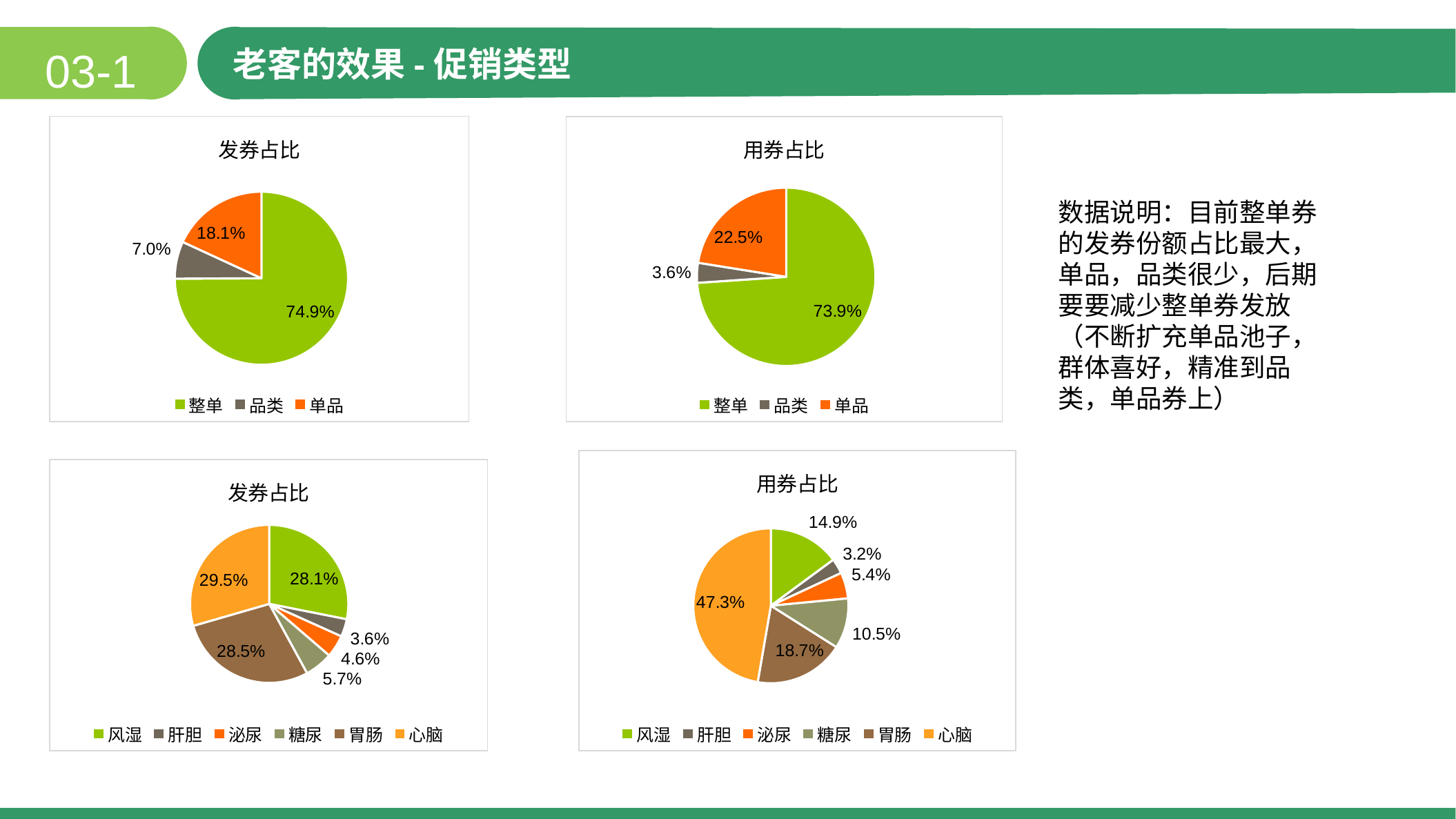

老客的效果-促销类型
03-1

### Chart:

| Category | 发券占比 |
|---|---|
| 整单 | 0.749245121624468 |
| 品类 | 0.0695640088433317 |
| 单品 | 0.1811908695322 |

### Chart:

| Category | 用券占比 |
|---|---|
| 整单 | 0.739141414141414 |
| 品类 | 0.0360479797979798 |
| 单品 | 0.224810606060606 |
数据说明：目前整单券的发券份额占比最大，单品，品类很少，后期要要减少整单券发放（不断扩充单品池子，群体喜好，精准到品类，单品券上）

### Chart:

| Category | 用券占比 |
|---|---|
| 风湿 | 0.148861646234676 |
| 肝胆 | 0.031523642732049 |
| 泌尿 | 0.0542907180385289 |
| 糖尿 | 0.10507880910683 |
| 胃肠 | 0.18739054290718 |
| 心脑 | 0.472854640980736 |

### Chart:

| Category | 发券占比 |
|---|---|
| 风湿 | 0.281285916136979 |
| 肝胆 | 0.0361190180965838 |
| 泌尿 | 0.0458861476480208 |
| 糖尿 | 0.0573381173456147 |
| 胃肠 | 0.284556730503845 |
| 心脑 | 0.294814070268957 |